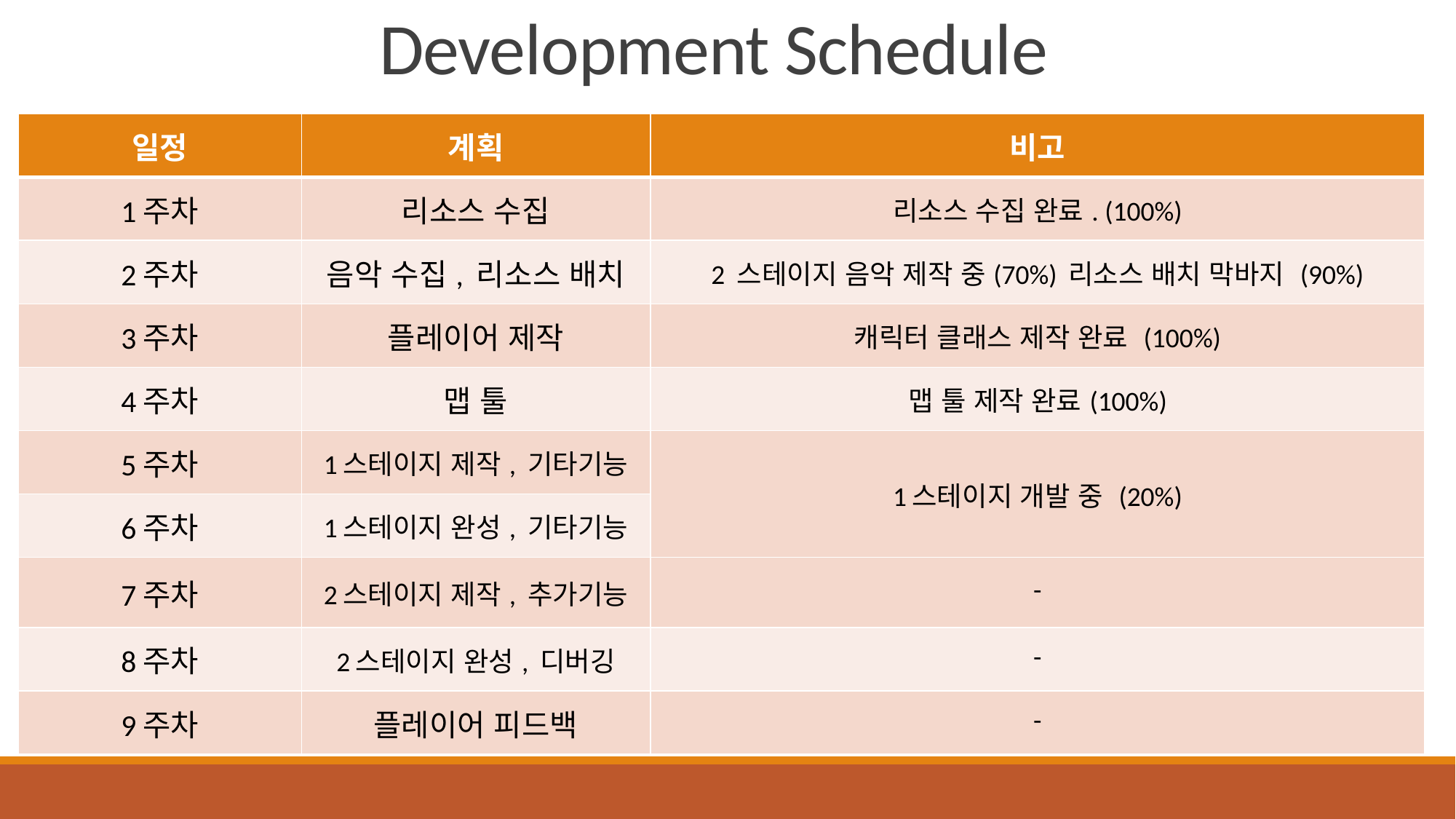

# Development Schedule
| 일정 | 계획 | 비고 |
| --- | --- | --- |
| 1주차 | 리소스 수집 | 리소스 수집 완료. (100%) |
| 2주차 | 음악 수집, 리소스 배치 | 2 스테이지 음악 제작 중(70%) 리소스 배치 막바지 (90%) |
| 3주차 | 플레이어 제작 | 캐릭터 클래스 제작 완료 (100%) |
| 4주차 | 맵 툴 | 맵 툴 제작 완료(100%) |
| 5주차 | 1스테이지 제작, 기타기능 | 1스테이지 개발 중 (20%) |
| 6주차 | 1스테이지 완성, 기타기능 |  |
| 7주차 | 2스테이지 제작, 추가기능 | - |
| 8주차 | 2스테이지 완성, 디버깅 | - |
| 9주차 | 플레이어 피드백 | - |